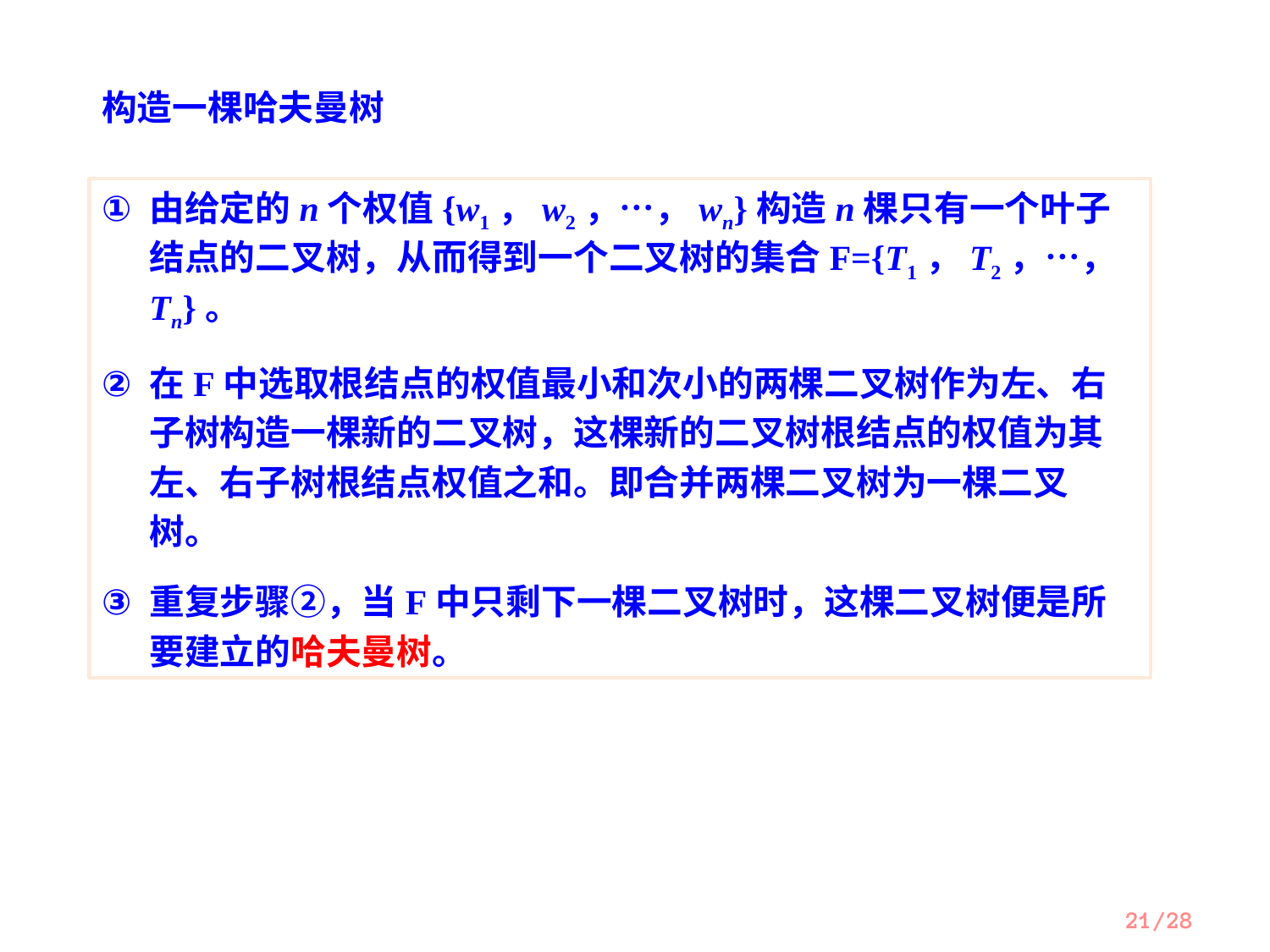

构造一棵哈夫曼树
由给定的n个权值{w1，w2，…，wn}构造n棵只有一个叶子结点的二叉树，从而得到一个二叉树的集合F={T1，T2，…，Tn}。
在F中选取根结点的权值最小和次小的两棵二叉树作为左、右子树构造一棵新的二叉树，这棵新的二叉树根结点的权值为其左、右子树根结点权值之和。即合并两棵二叉树为一棵二叉树。
重复步骤②，当F中只剩下一棵二叉树时，这棵二叉树便是所要建立的哈夫曼树。
21/28